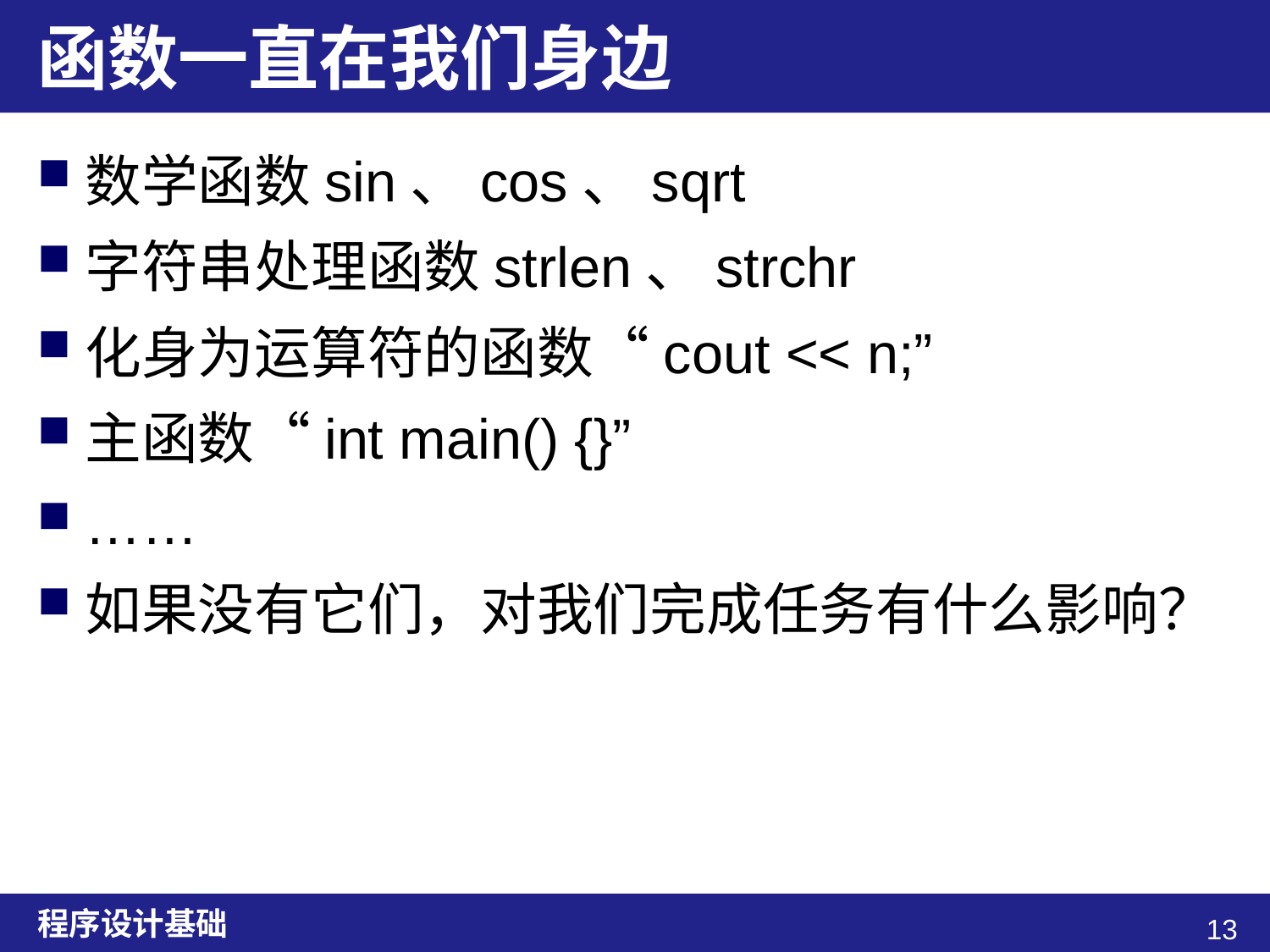

# 函数一直在我们身边
数学函数sin、cos、sqrt
字符串处理函数strlen、strchr
化身为运算符的函数“cout << n;”
主函数“int main() {}”
……
如果没有它们，对我们完成任务有什么影响？